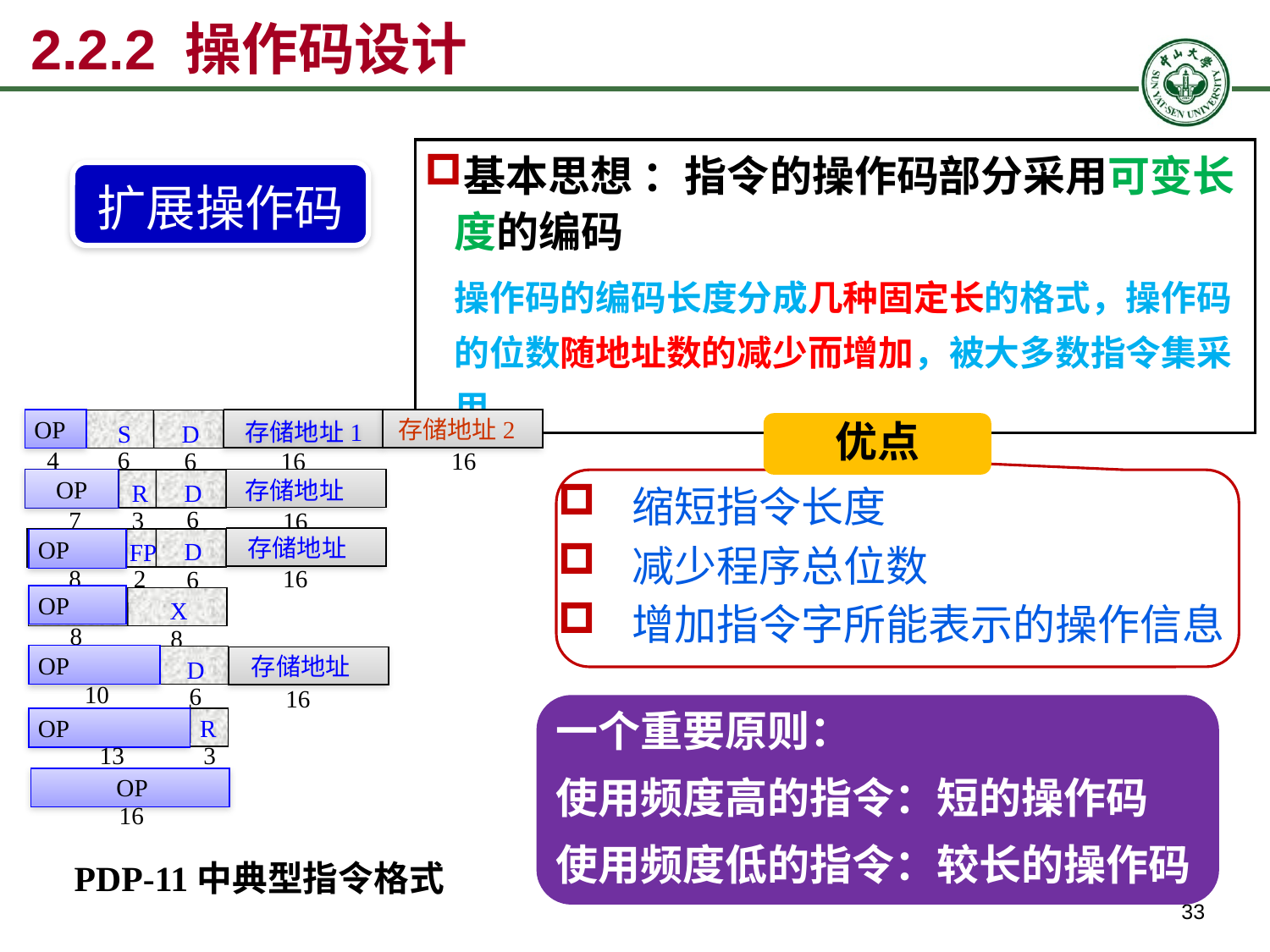

# 2.2.2 操作码设计
基本思想 ：指令的操作码部分采用可变长度的编码
操作码的编码长度分成几种固定长的格式，操作码的位数随地址数的减少而增加，被大多数指令集采用
扩展操作码
OP

存储地址2

存储地址1
S
D
4
6
6
16
16

OP

存储地址
R
D
6
7
3
16

存储地址

OP
D
FP
8
2
16
6
OP

X
8
8
OP

存储地址

D
10
6
16

R

OP
13
3
OP

16
优点

缩短指令长度
减少程序总位数
增加指令字所能表示的操作信息
一个重要原则：
使用频度高的指令：短的操作码
使用频度低的指令：较长的操作码
PDP-11中典型指令格式